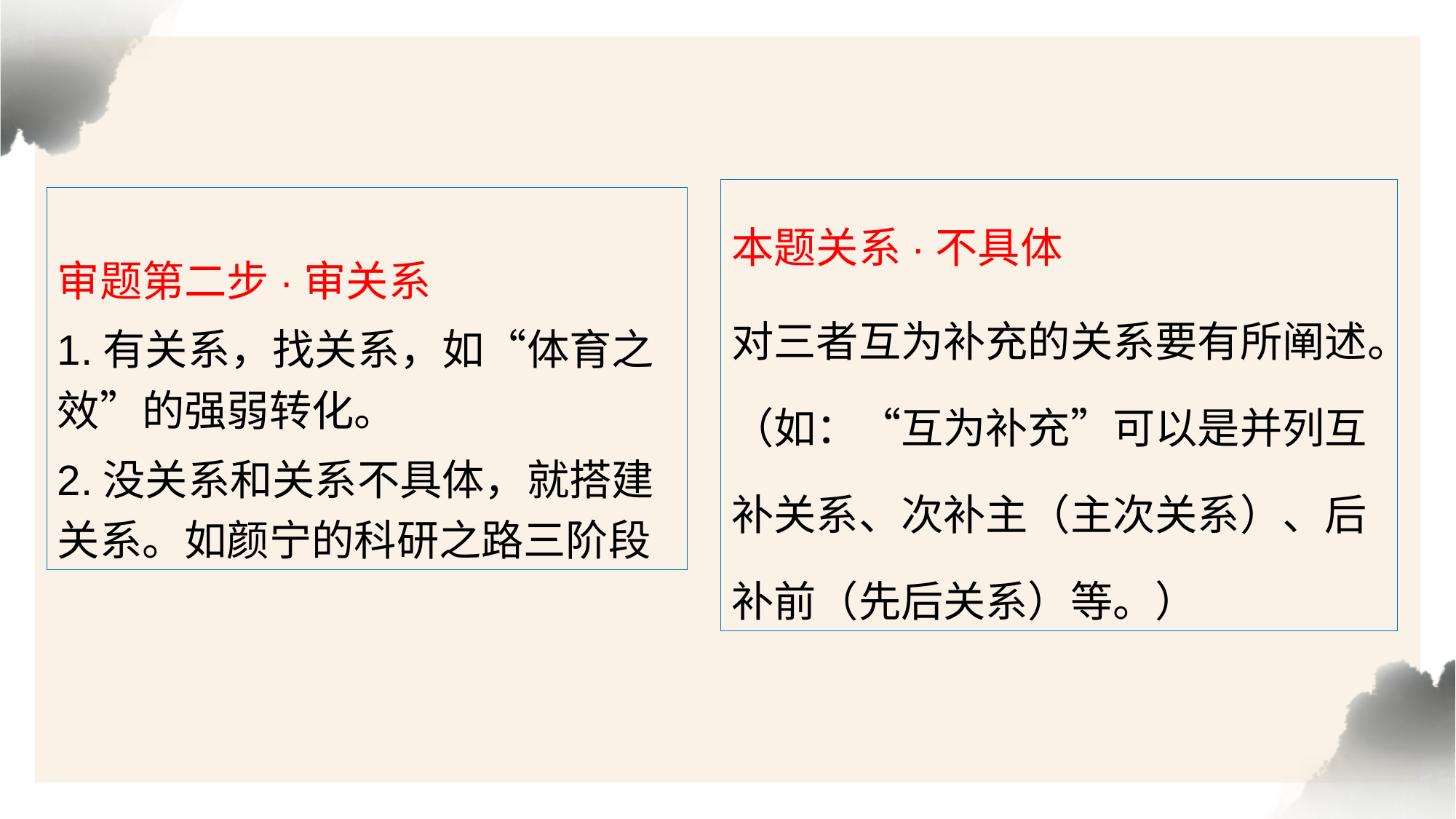

本题关系·不具体
对三者互为补充的关系要有所阐述。（如：“互为补充”可以是并列互补关系、次补主（主次关系）、后补前（先后关系）等。）
审题第二步·审关系
1.有关系，找关系，如“体育之效”的强弱转化。
2.没关系和关系不具体，就搭建关系。如颜宁的科研之路三阶段